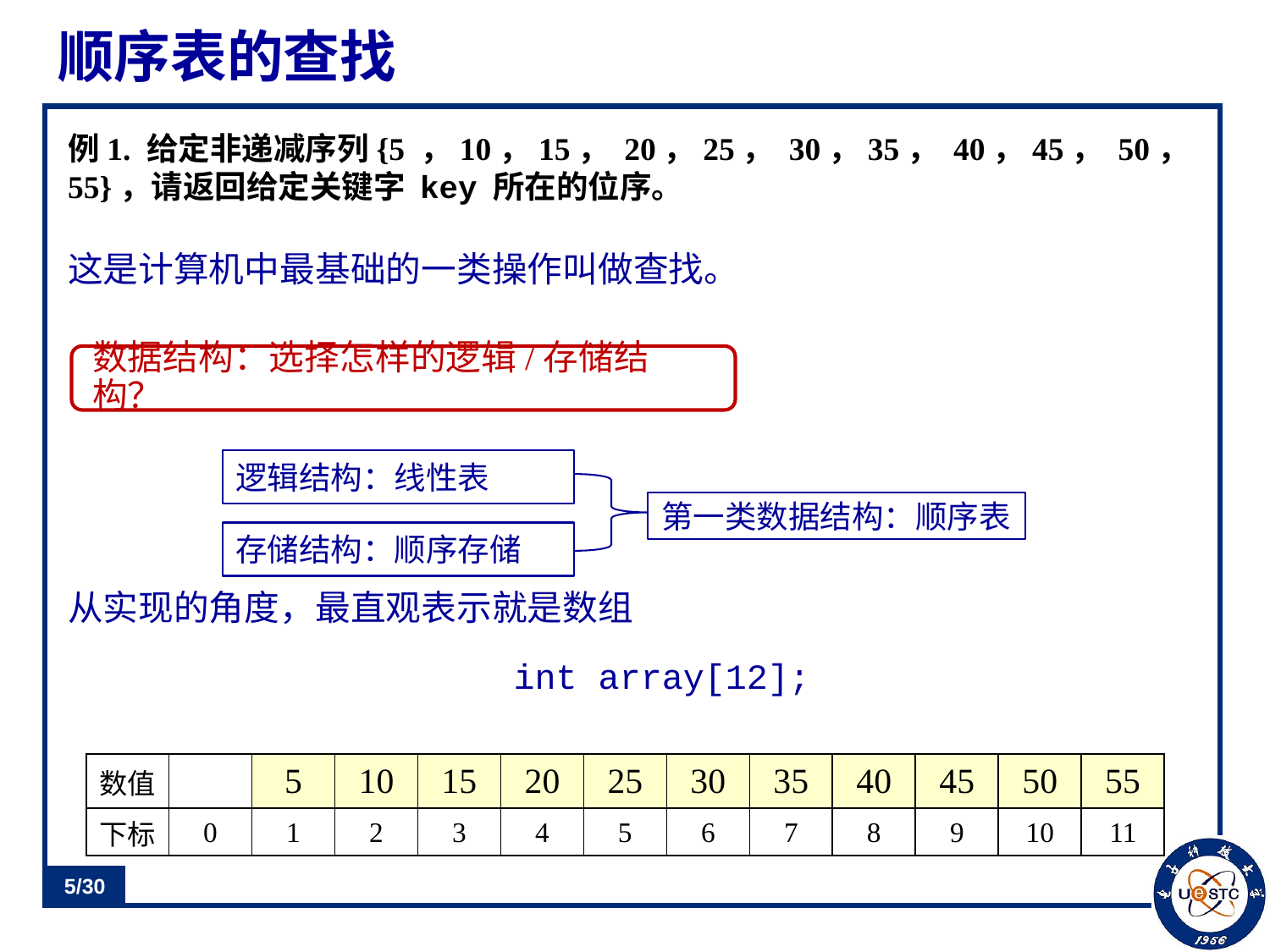

# 顺序表的查找
例1. 给定非递减序列{5 ，10，15， 20，25， 30，35， 40，45， 50，55}，请返回给定关键字 key 所在的位序。
这是计算机中最基础的一类操作叫做查找。

从实现的角度，最直观表示就是数组
int array[12];

数据结构：选择怎样的逻辑/存储结构？
逻辑结构：线性表

第一类数据结构：顺序表
存储结构：顺序存储
| 数值 |  | 5 | 10 | 15 | 20 | 25 | 30 | 35 | 40 | 45 | 50 | 55 |
| --- | --- | --- | --- | --- | --- | --- | --- | --- | --- | --- | --- | --- |
| 下标 | 0 | 1 | 2 | 3 | 4 | 5 | 6 | 7 | 8 | 9 | 10 | 11 |
5/30